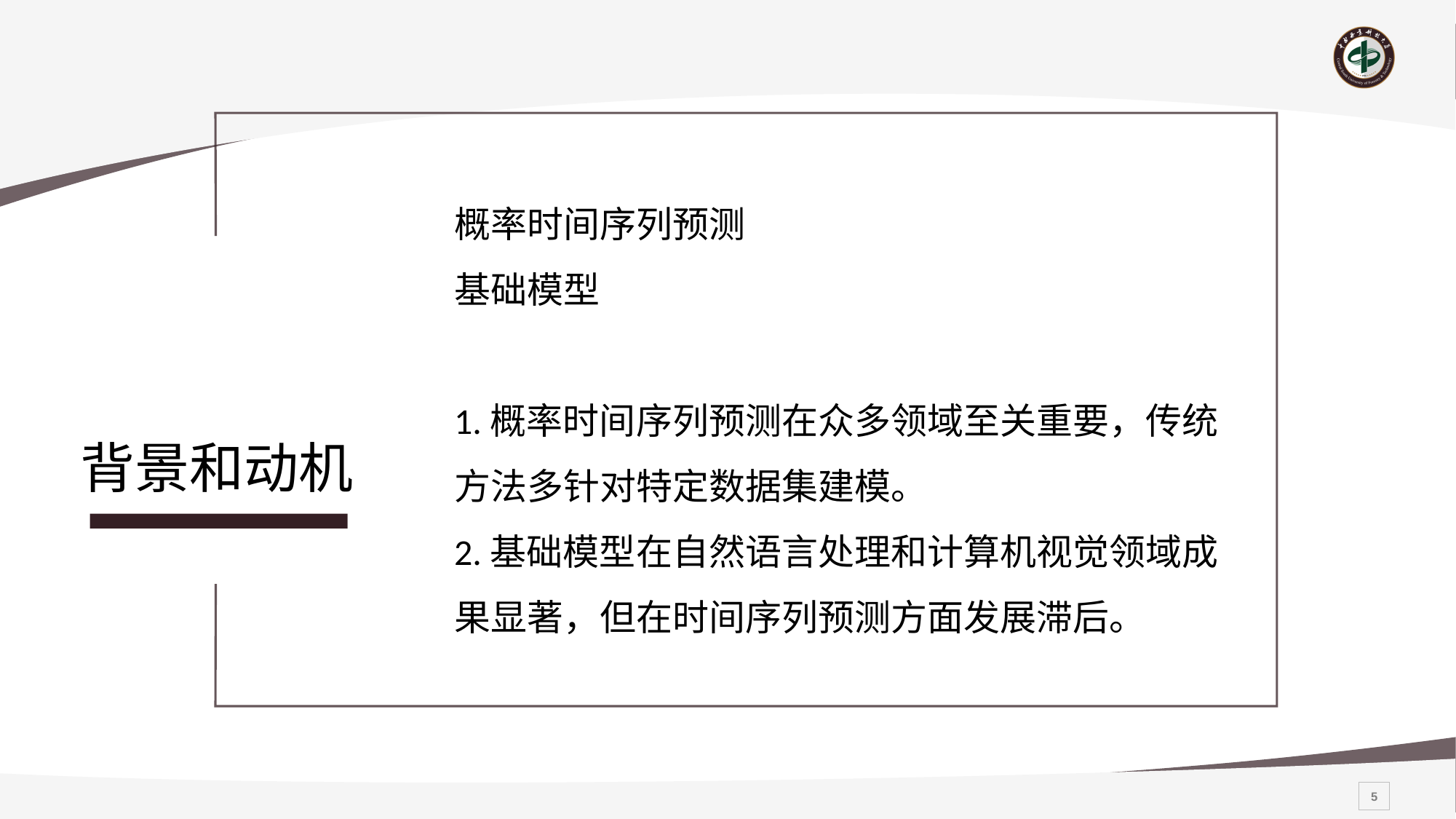

概率时间序列预测
基础模型

1.概率时间序列预测在众多领域至关重要，传统方法多针对特定数据集建模。
2.基础模型在自然语言处理和计算机视觉领域成果显著，但在时间序列预测方面发展滞后。
# 背景和动机